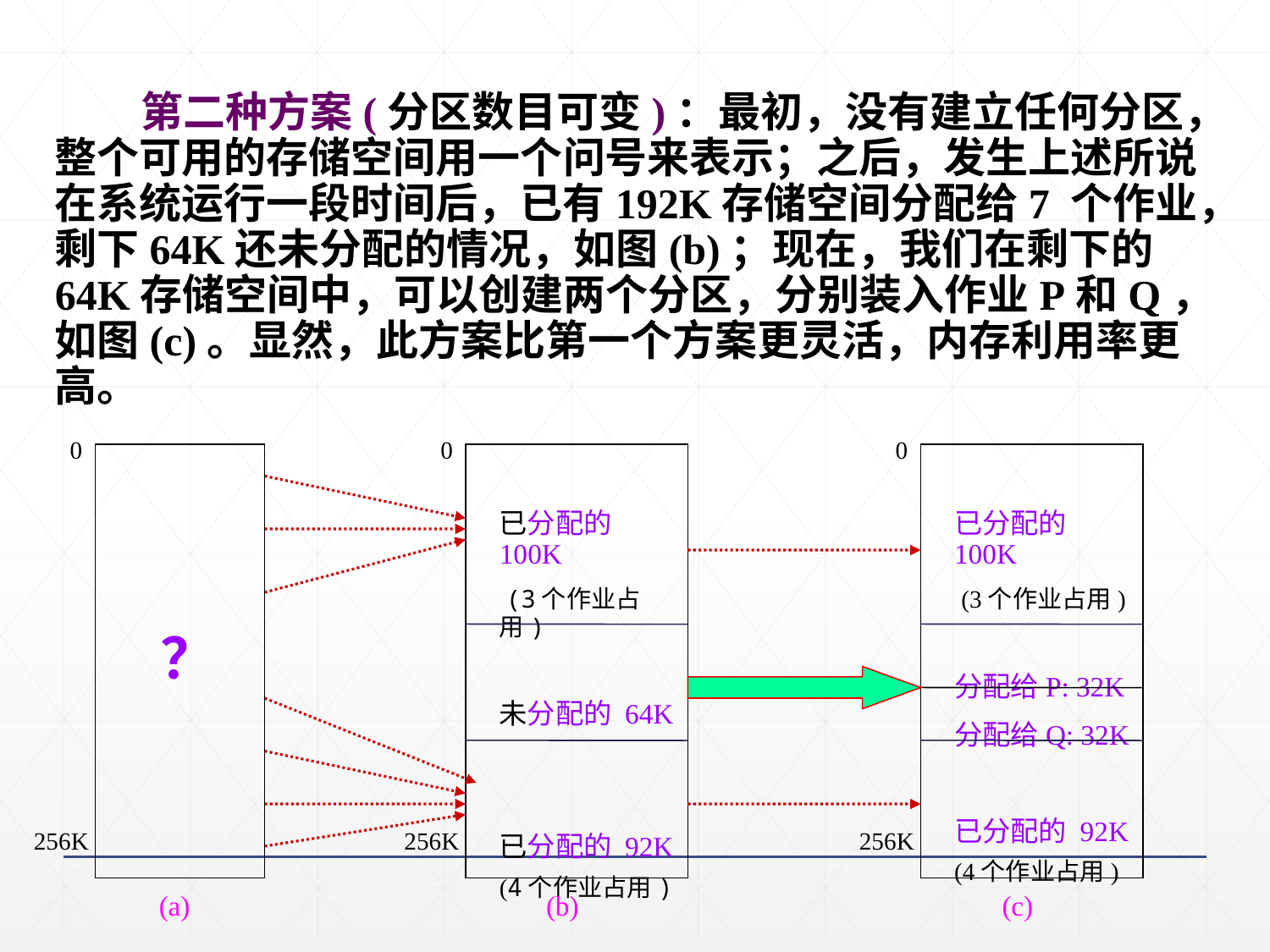

第二种方案(分区数目可变)：最初，没有建立任何分区，整个可用的存储空间用一个问号来表示；之后，发生上述所说在系统运行一段时间后，已有192K存储空间分配给7 个作业，剩下64K还未分配的情况，如图(b)；现在，我们在剩下的64K存储空间中，可以创建两个分区，分别装入作业P和Q，如图(c)。显然，此方案比第一个方案更灵活，内存利用率更高。
     0

256K

？
(a)
     0

256K

已分配的100K
 (3个作业占用)

未分配的 64K

已分配的 92K
(4个作业占用)

     (b)
     0

256K

已分配的100K
 (3个作业占用)

分配给P: 32K
分配给Q: 32K

已分配的 92K
(4个作业占用)

     (c)